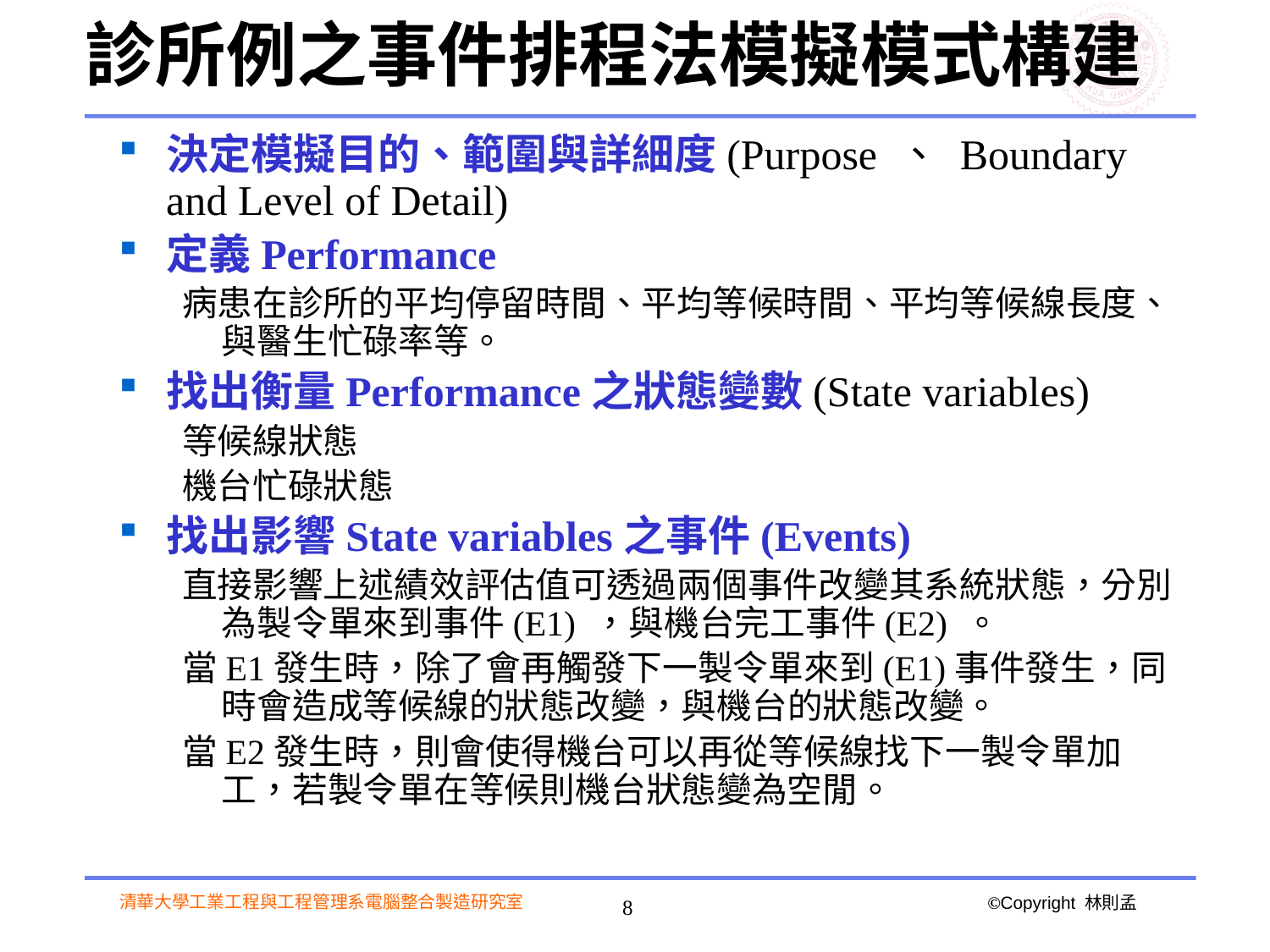

# 診所例之事件排程法模擬模式構建
決定模擬目的、範圍與詳細度(Purpose 、 Boundary and Level of Detail)
定義Performance
病患在診所的平均停留時間、平均等候時間、平均等候線長度、與醫生忙碌率等。
找出衡量Performance之狀態變數(State variables)
等候線狀態
機台忙碌狀態
找出影響State variables之事件(Events)
直接影響上述績效評估值可透過兩個事件改變其系統狀態，分別為製令單來到事件(E1) ，與機台完工事件(E2) 。
當E1發生時，除了會再觸發下一製令單來到(E1)事件發生，同時會造成等候線的狀態改變，與機台的狀態改變。
當E2發生時，則會使得機台可以再從等候線找下一製令單加工，若製令單在等候則機台狀態變為空閒。